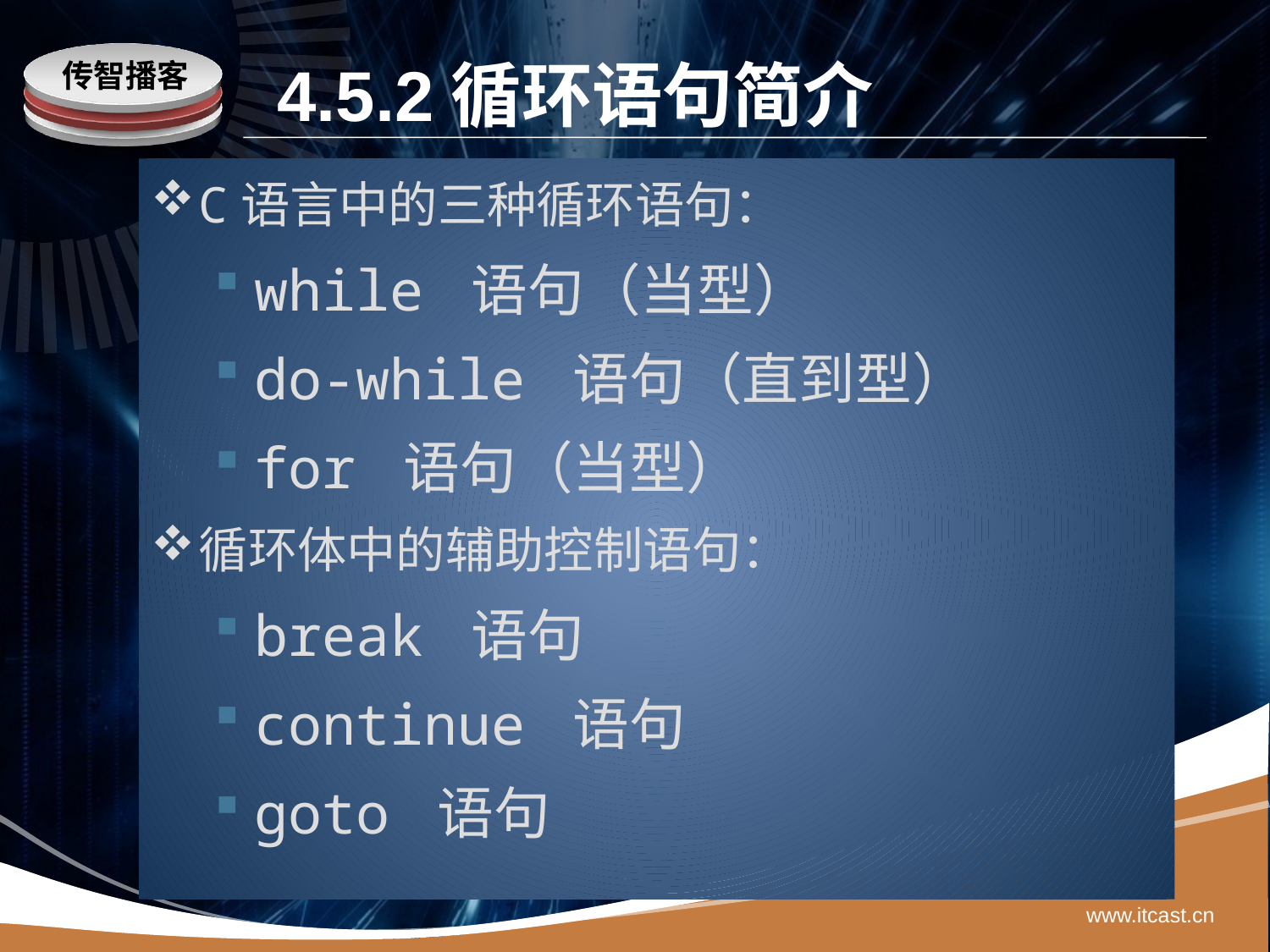

# 4.5.2循环语句简介
C语言中的三种循环语句：
while 语句（当型）
do-while 语句（直到型）
for 语句（当型）
循环体中的辅助控制语句：
break 语句
continue 语句
goto 语句
www.itcast.cn